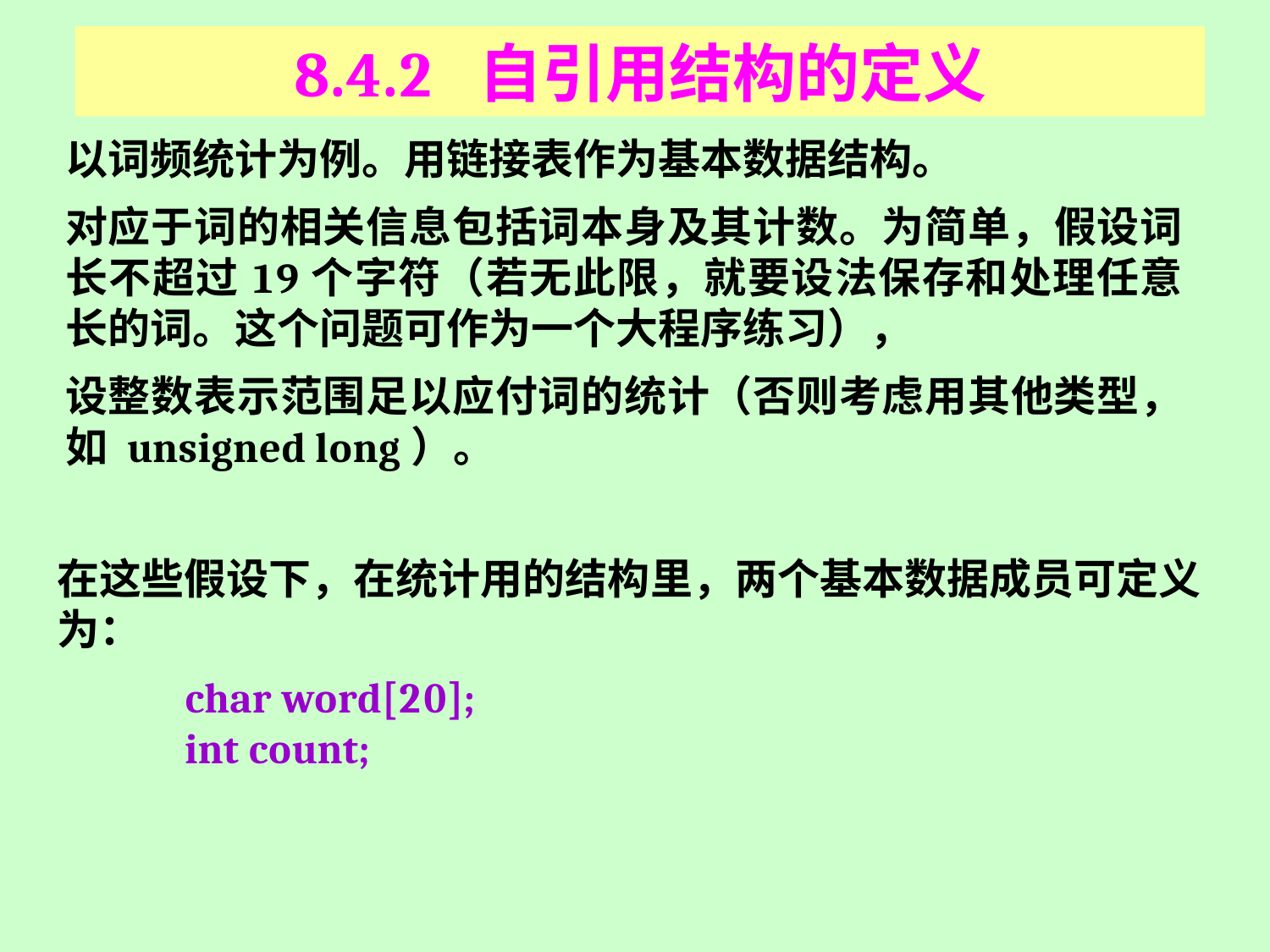

# 8.4.2  自引用结构的定义
以词频统计为例。用链接表作为基本数据结构。
对应于词的相关信息包括词本身及其计数。为简单，假设词长不超过19个字符（若无此限，就要设法保存和处理任意长的词。这个问题可作为一个大程序练习），
设整数表示范围足以应付词的统计（否则考虑用其他类型，如 unsigned long）。
在这些假设下，在统计用的结构里，两个基本数据成员可定义为：
	char word[20];
	int count;
76